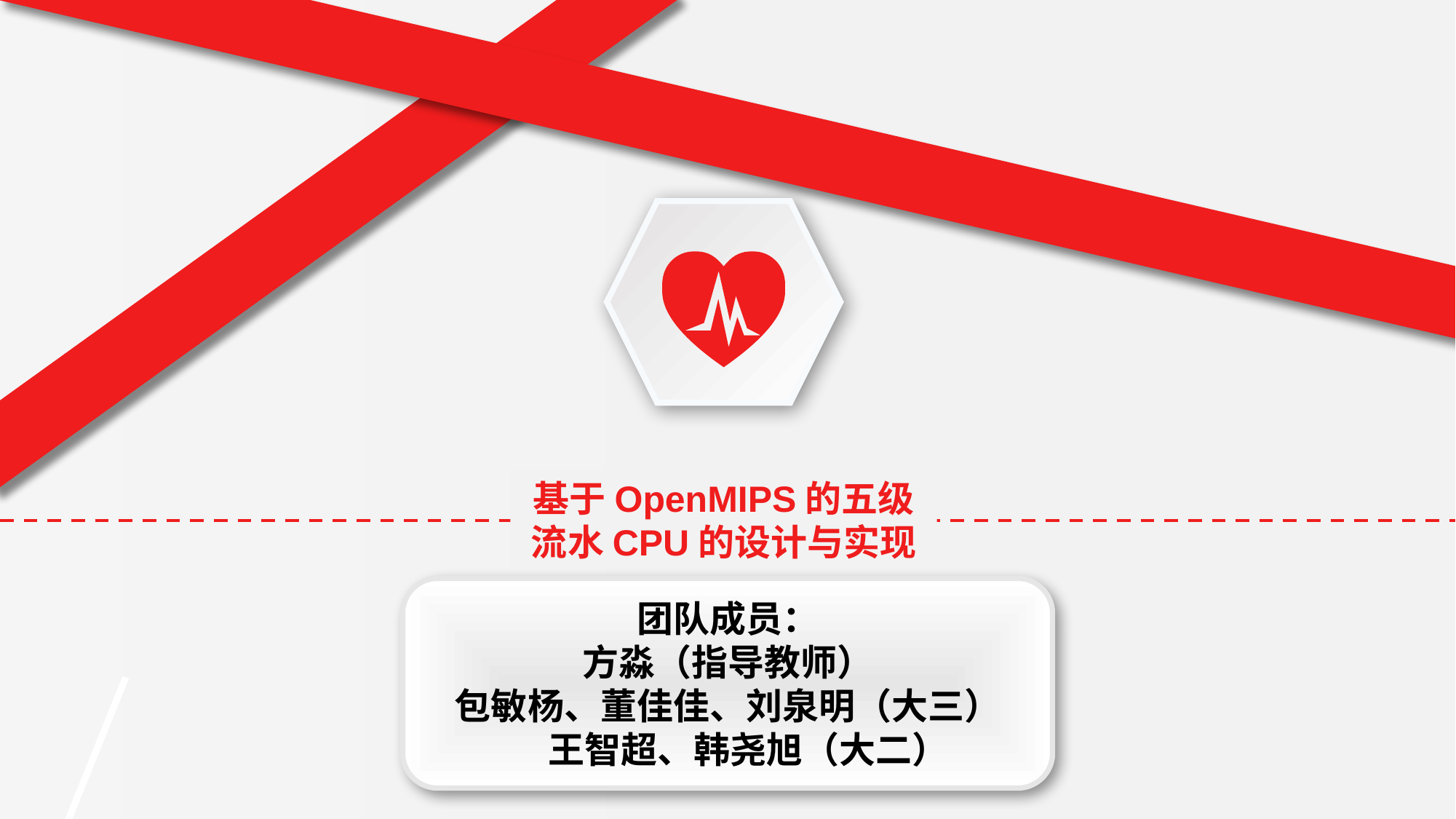

基于OpenMIPS的五级流水CPU的设计与实现
团队成员：
方淼（指导教师）
包敏杨、董佳佳、刘泉明（大三）
    王智超、韩尧旭（大二）